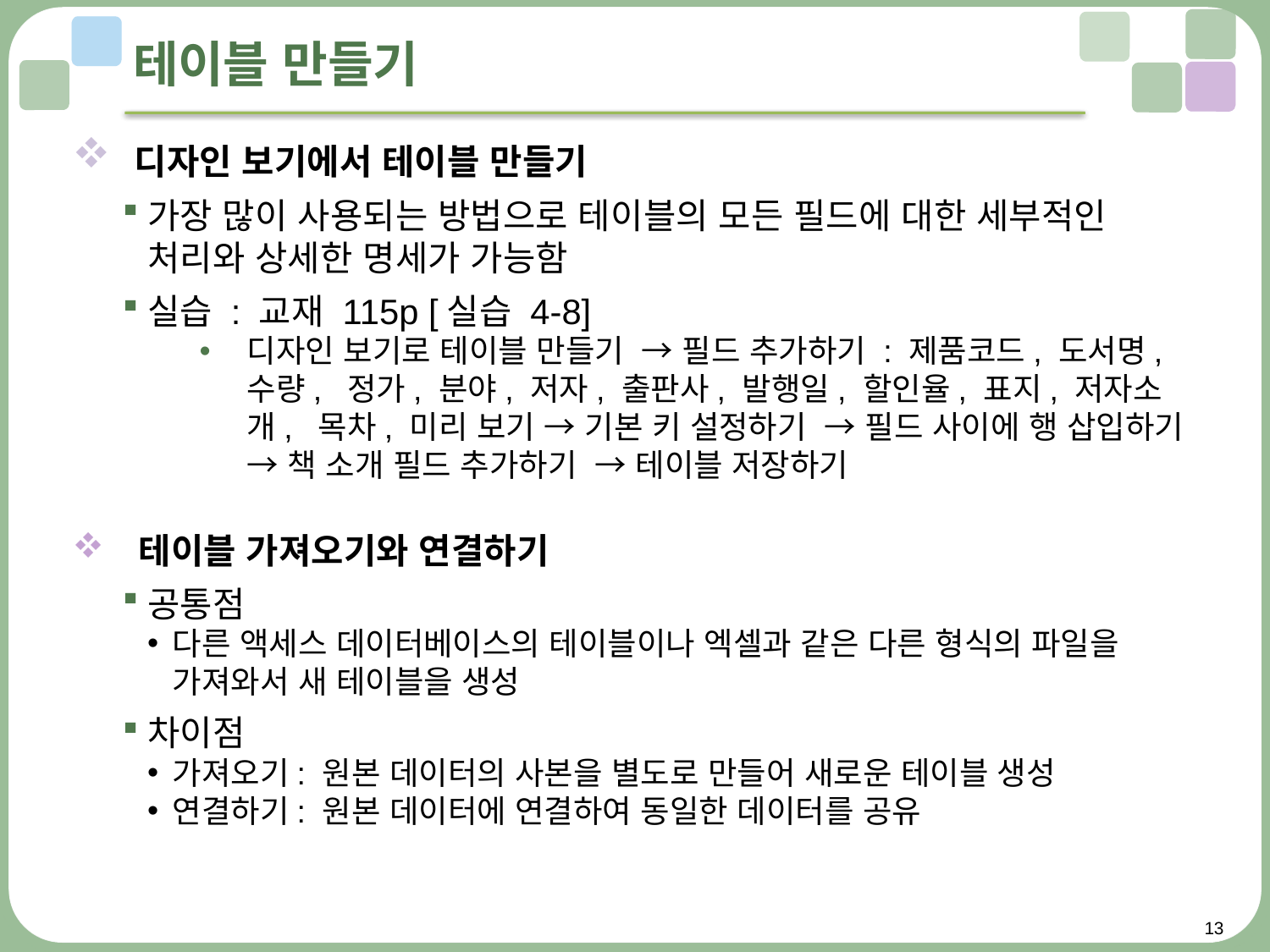

# 테이블 만들기
 디자인 보기에서 테이블 만들기
가장 많이 사용되는 방법으로 테이블의 모든 필드에 대한 세부적인 처리와 상세한 명세가 가능함
실습 : 교재 115p [실습 4-8]
디자인 보기로 테이블 만들기  → 필드 추가하기 : 제품코드, 도서명, 수량,  정가, 분야, 저자, 출판사, 발행일, 할인율, 표지, 저자소개,  목차, 미리 보기 → 기본 키 설정하기  → 필드 사이에 행 삽입하기  → 책 소개 필드 추가하기  → 테이블 저장하기

 테이블 가져오기와 연결하기
공통점
다른 액세스 데이터베이스의 테이블이나 엑셀과 같은 다른 형식의 파일을 가져와서 새 테이블을 생성
차이점
가져오기: 원본 데이터의 사본을 별도로 만들어 새로운 테이블 생성
연결하기: 원본 데이터에 연결하여 동일한 데이터를 공유